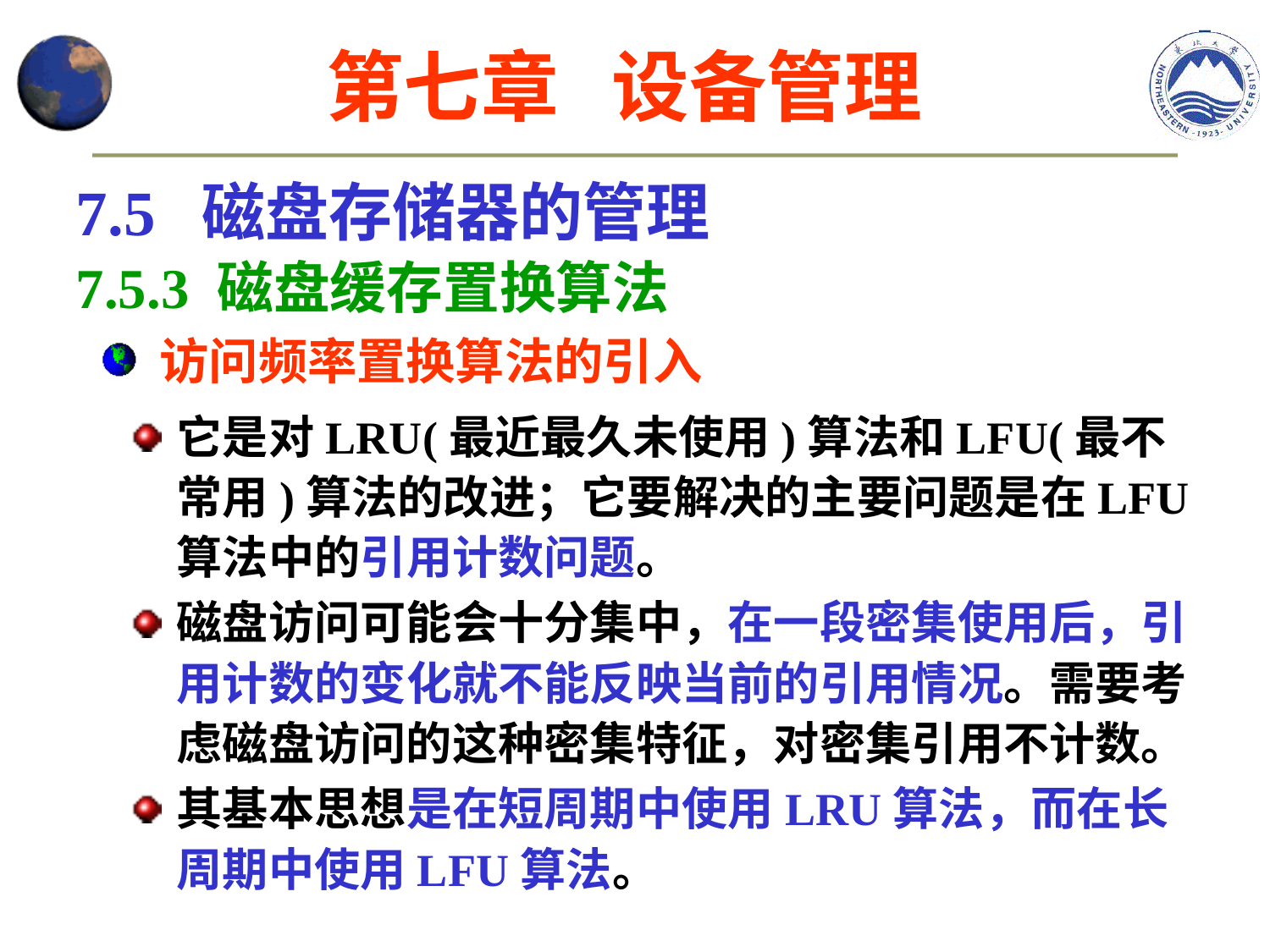

第七章   设备管理
7.5  磁盘存储器的管理
7.5.3 磁盘缓存置换算法
# 访问频率置换算法的引入
它是对LRU(最近最久未使用)算法和LFU(最不常用)算法的改进；它要解决的主要问题是在LFU算法中的引用计数问题。
磁盘访问可能会十分集中，在一段密集使用后，引用计数的变化就不能反映当前的引用情况。需要考虑磁盘访问的这种密集特征，对密集引用不计数。
其基本思想是在短周期中使用LRU算法，而在长周期中使用LFU算法。